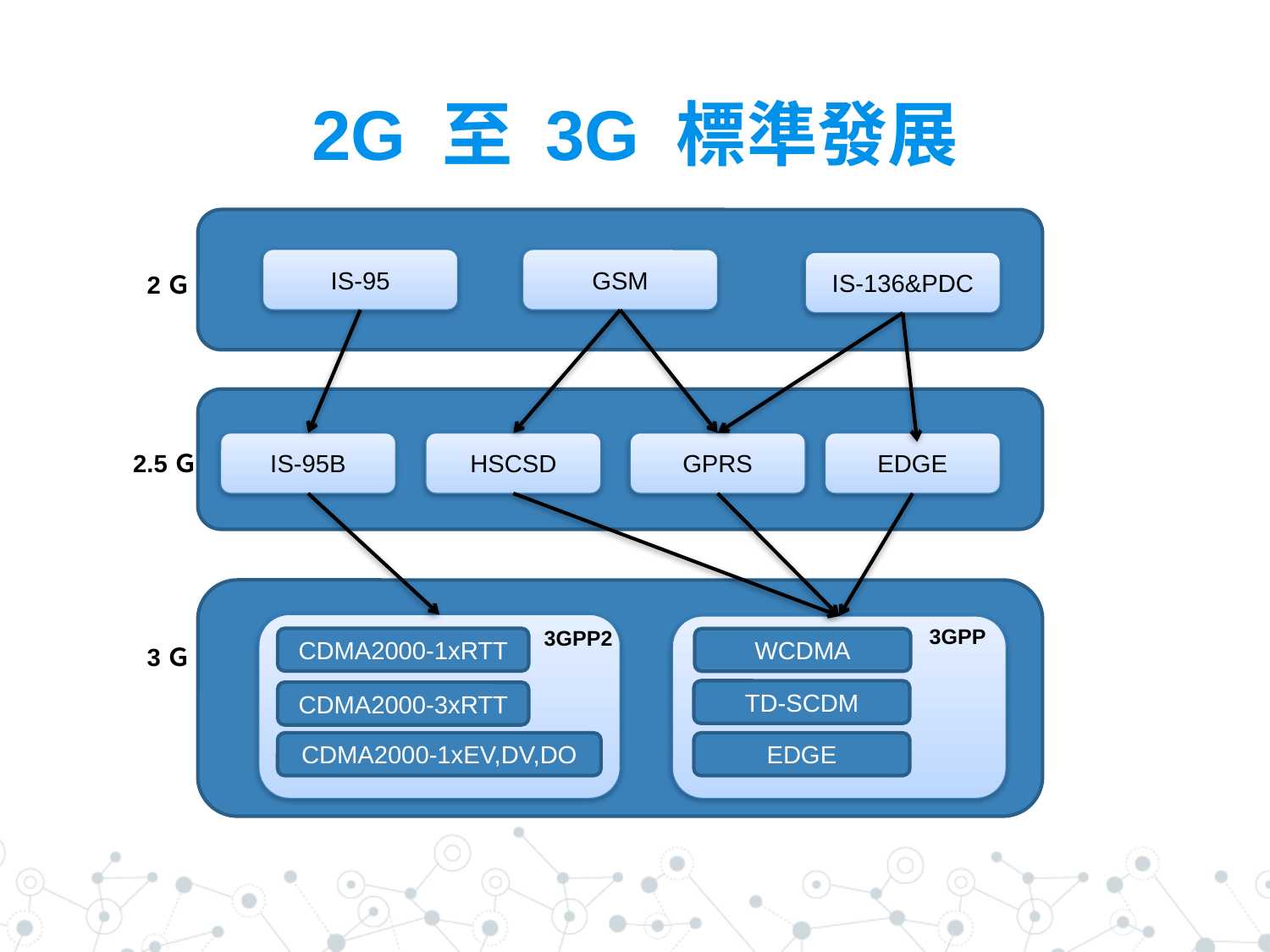

# 2G 至 3G 標準發展

IS-95
GSM
IS-136&PDC
2Ｇ

IS-95B
HSCSD
GPRS
EDGE
2.5Ｇ

3GPP
3GPP2
CDMA2000-1xRTT
WCDMA
3Ｇ
TD-SCDM
CDMA2000-3xRTT
EDGE
CDMA2000-1xEV,DV,DO